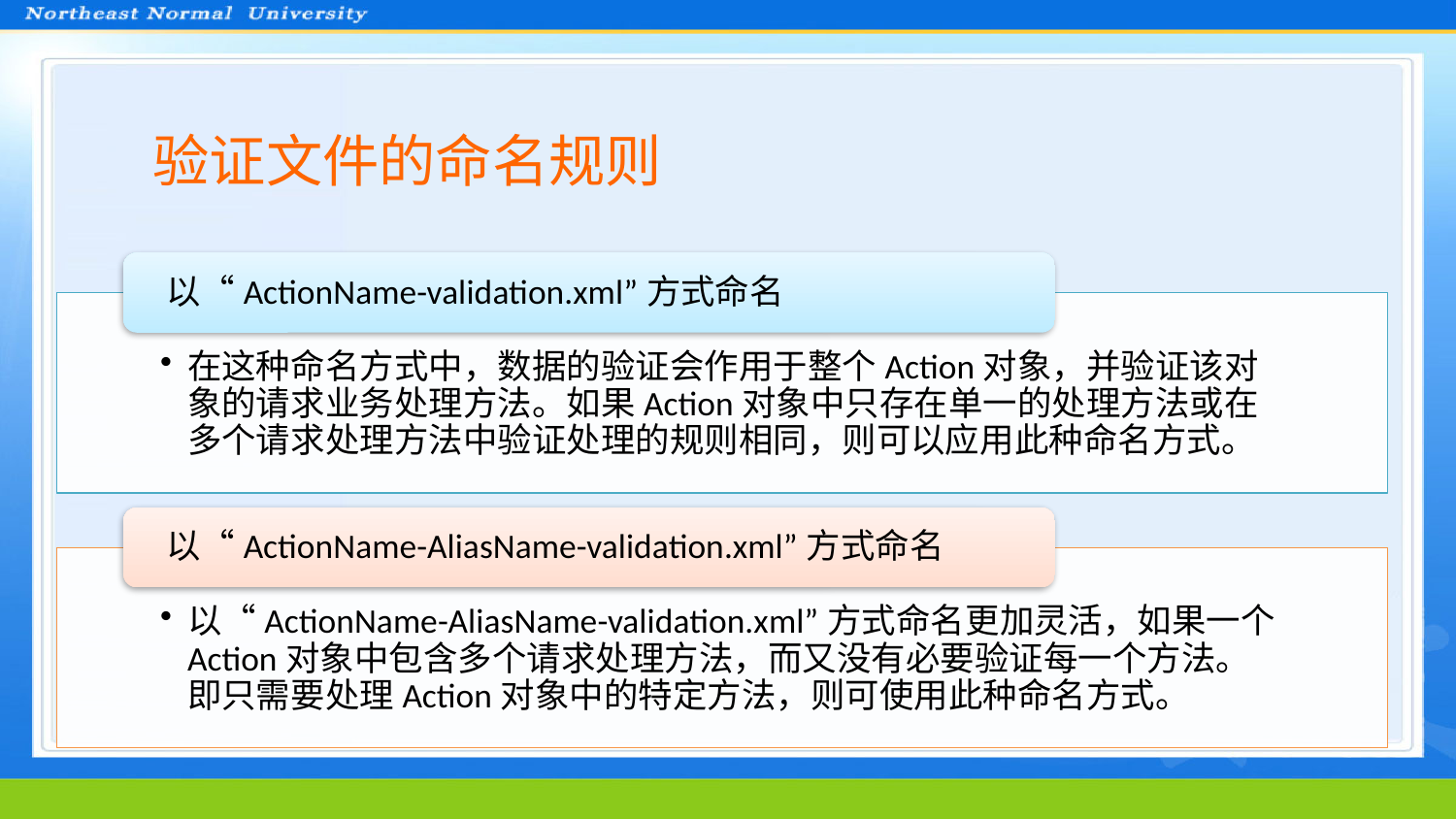

验证文件的命名规则
在这种命名方式中，数据的验证会作用于整个Action对象，并验证该对象的请求业务处理方法。如果Action对象中只存在单一的处理方法或在多个请求处理方法中验证处理的规则相同，则可以应用此种命名方式。
以“ActionName-validation.xml”方式命名
以“ActionName-AliasName-validation.xml”方式命名更加灵活，如果一个Action对象中包含多个请求处理方法，而又没有必要验证每一个方法。即只需要处理Action对象中的特定方法，则可使用此种命名方式。
以“ActionName-AliasName-validation.xml”方式命名